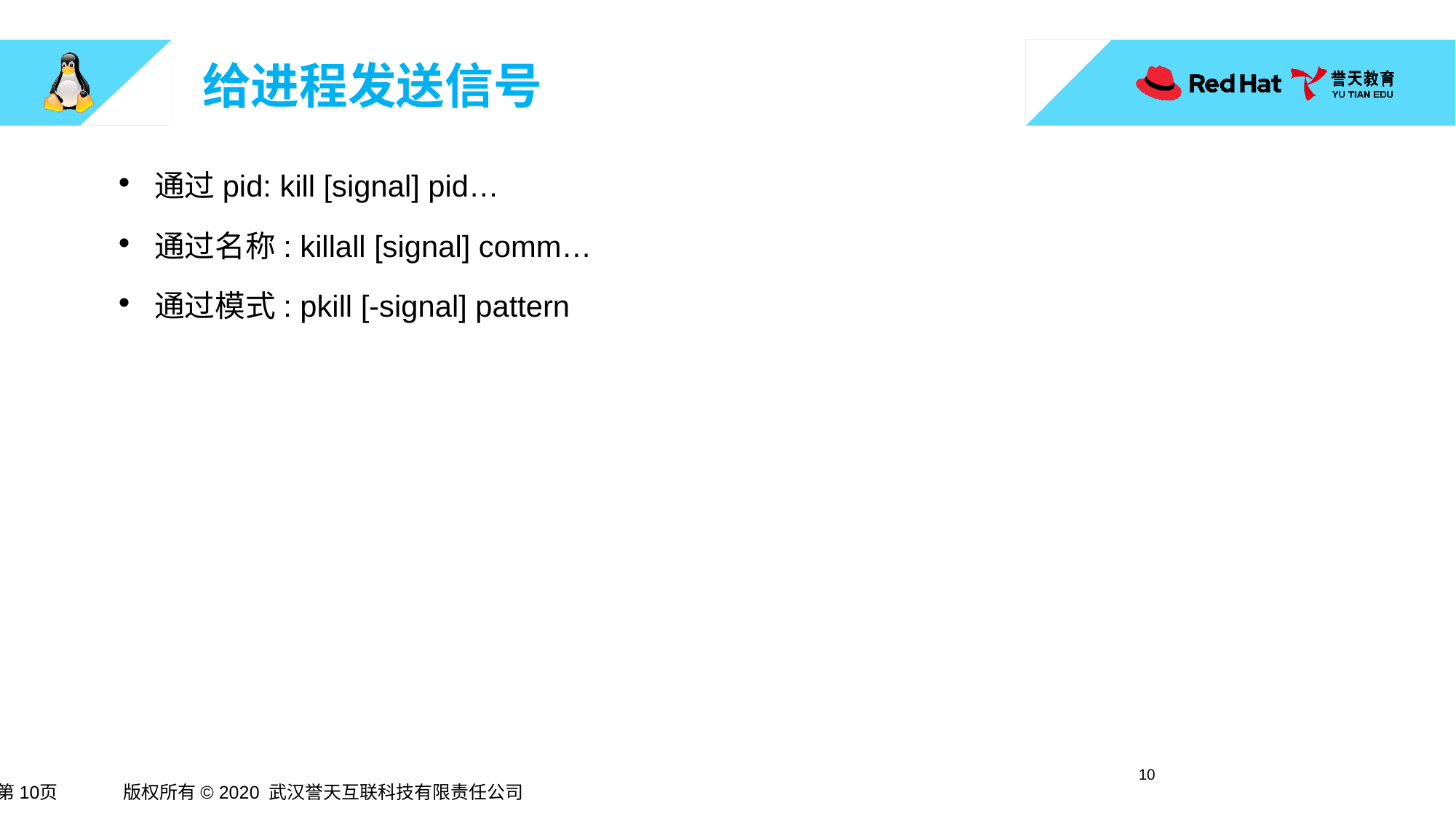

# 给进程发送信号
通过pid: kill [signal] pid…
通过名称: killall [signal] comm…
通过模式: pkill [-signal] pattern
10